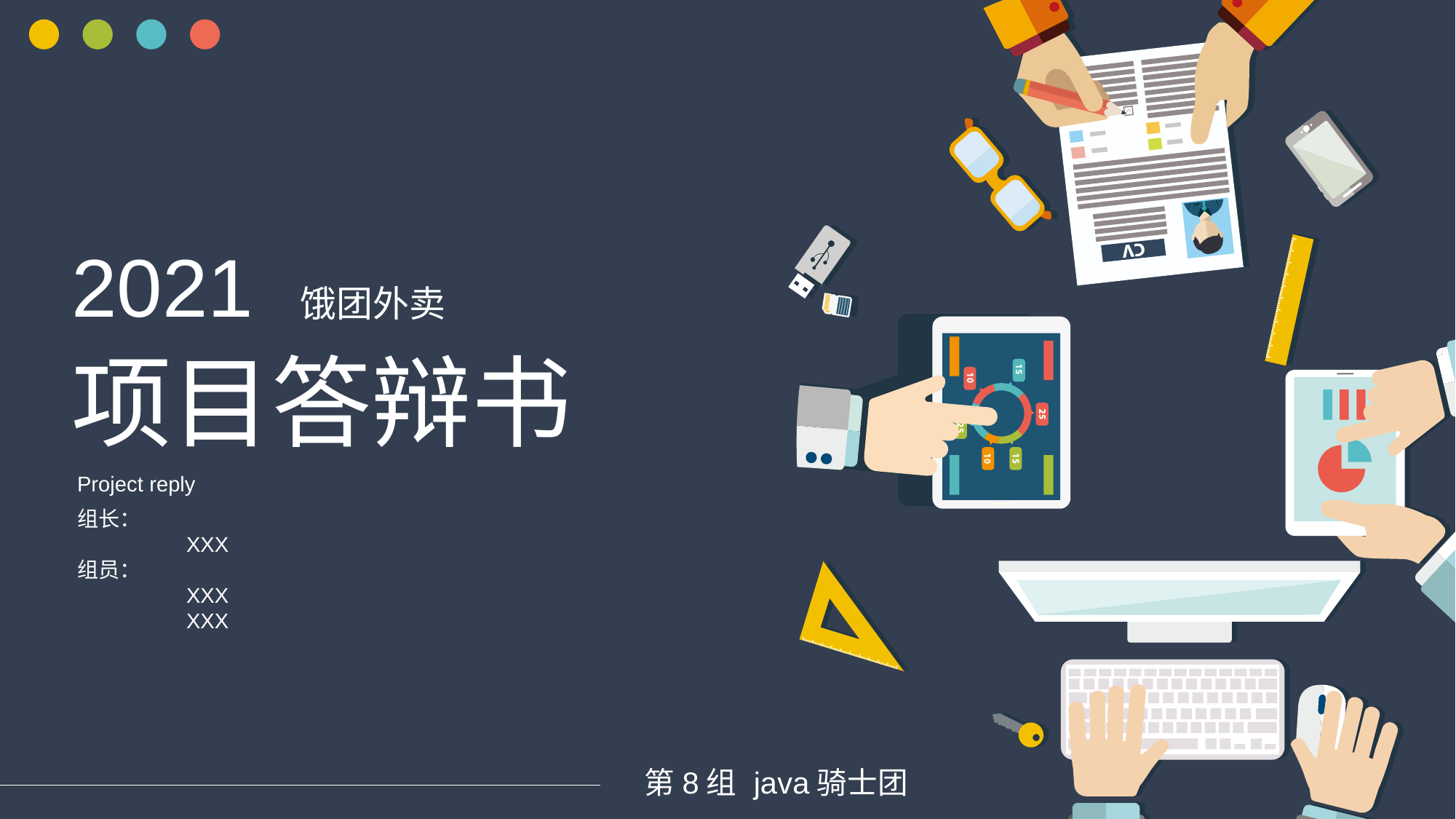

2021  饿团外卖

项目答辩书

Project reply
组长：
	XXX
组员：
	XXX
	XXX

第8组	java骑士团